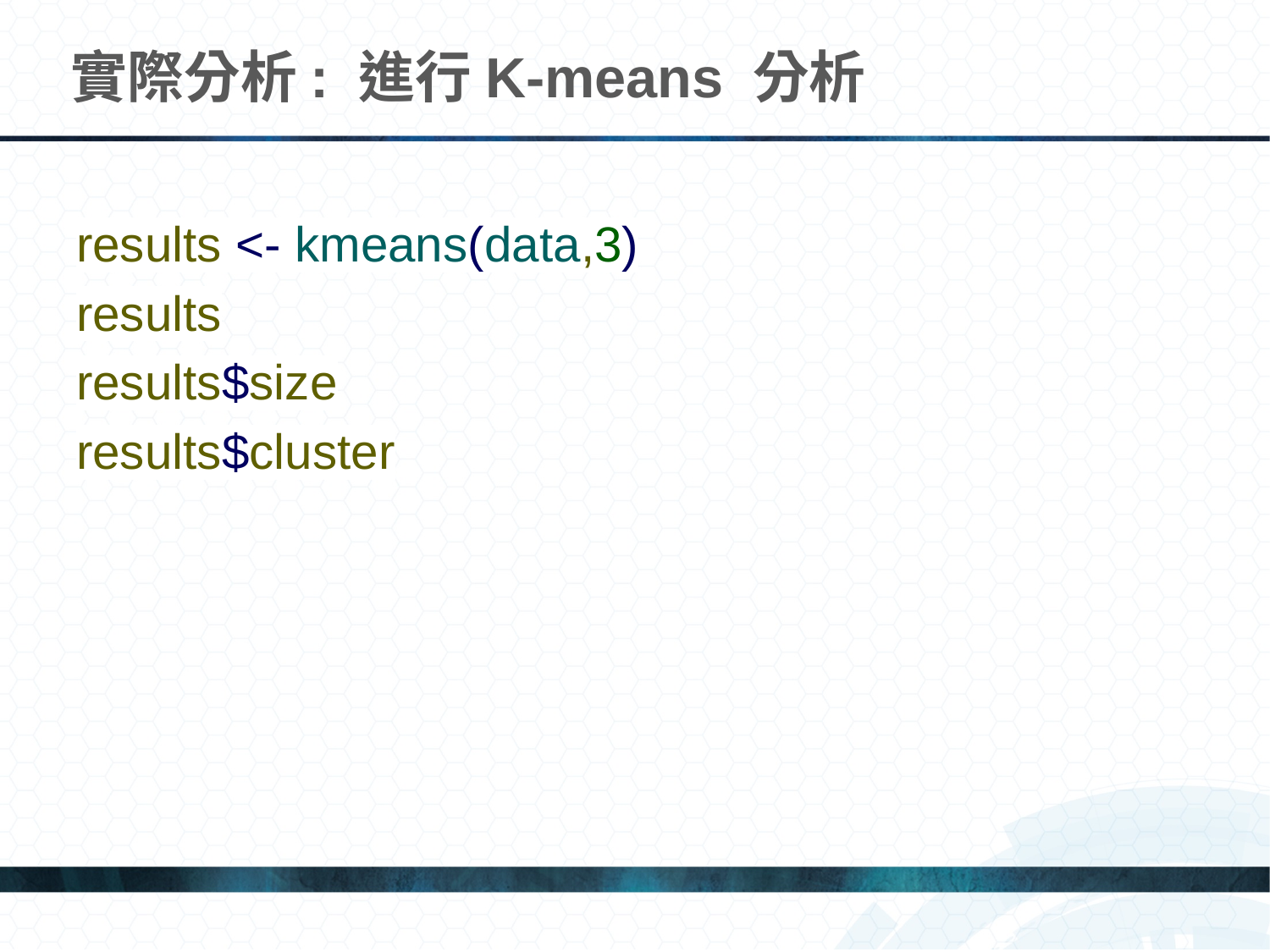

# 實際分析: 進行K-means 分析
results <- kmeans(data,3)
results
results$size
results$cluster